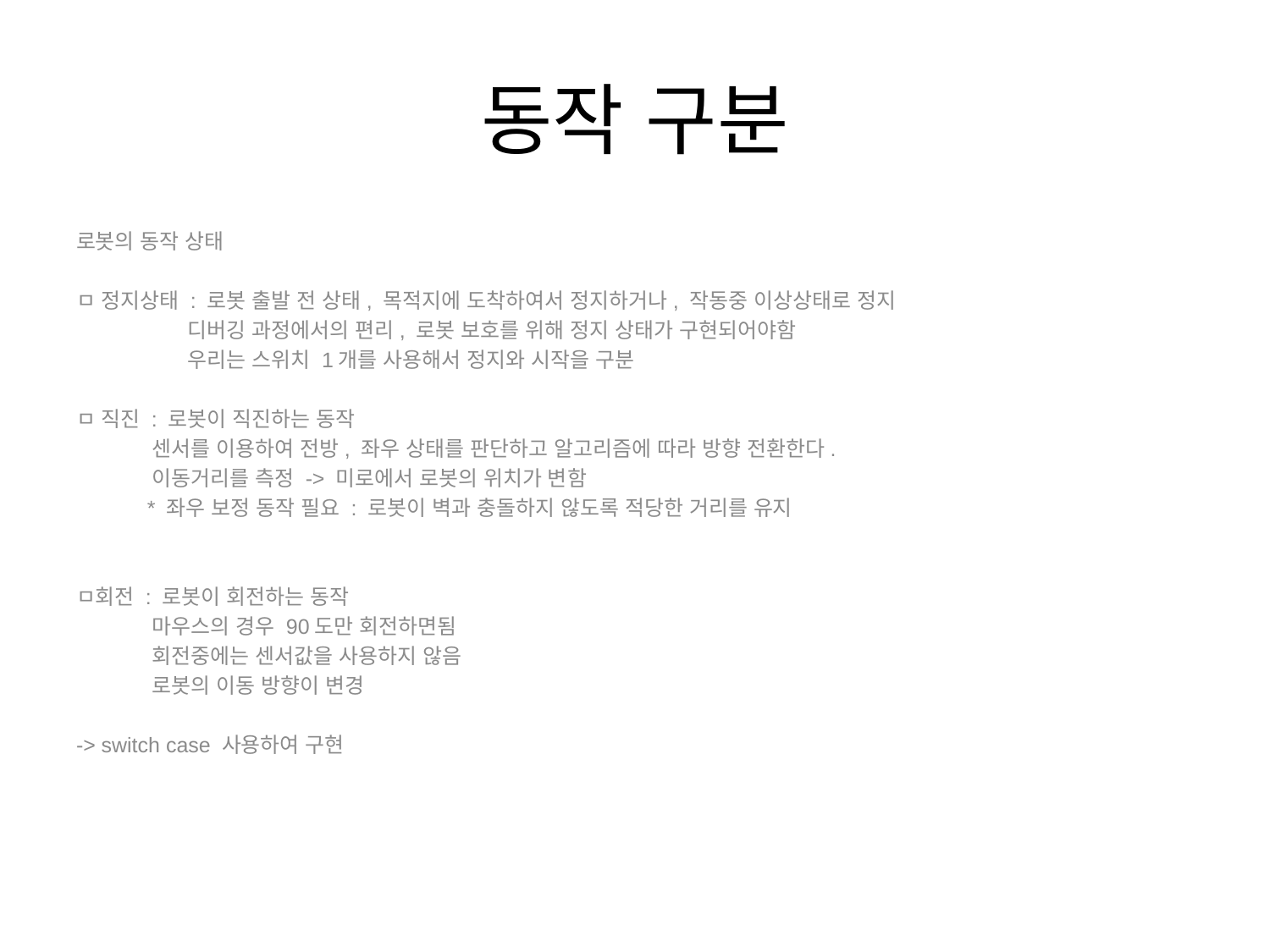

동작 구분
로봇의 동작 상태

ㅁ 정지상태 : 로봇 출발 전 상태, 목적지에 도착하여서 정지하거나, 작동중 이상상태로 정지
                  디버깅 과정에서의 편리, 로봇 보호를 위해 정지 상태가 구현되어야함
                  우리는 스위치 1개를 사용해서 정지와 시작을 구분

ㅁ 직진 : 로봇이 직진하는 동작
            센서를 이용하여 전방, 좌우 상태를 판단하고 알고리즘에 따라 방향 전환한다.
            이동거리를 측정 -> 미로에서 로봇의 위치가 변함
            * 좌우 보정 동작 필요 : 로봇이 벽과 충돌하지 않도록 적당한 거리를 유지

ㅁ회전 : 로봇이 회전하는 동작
            마우스의 경우 90도만 회전하면됨
            회전중에는 센서값을 사용하지 않음
            로봇의 이동 방향이 변경

-> switch case 사용하여 구현